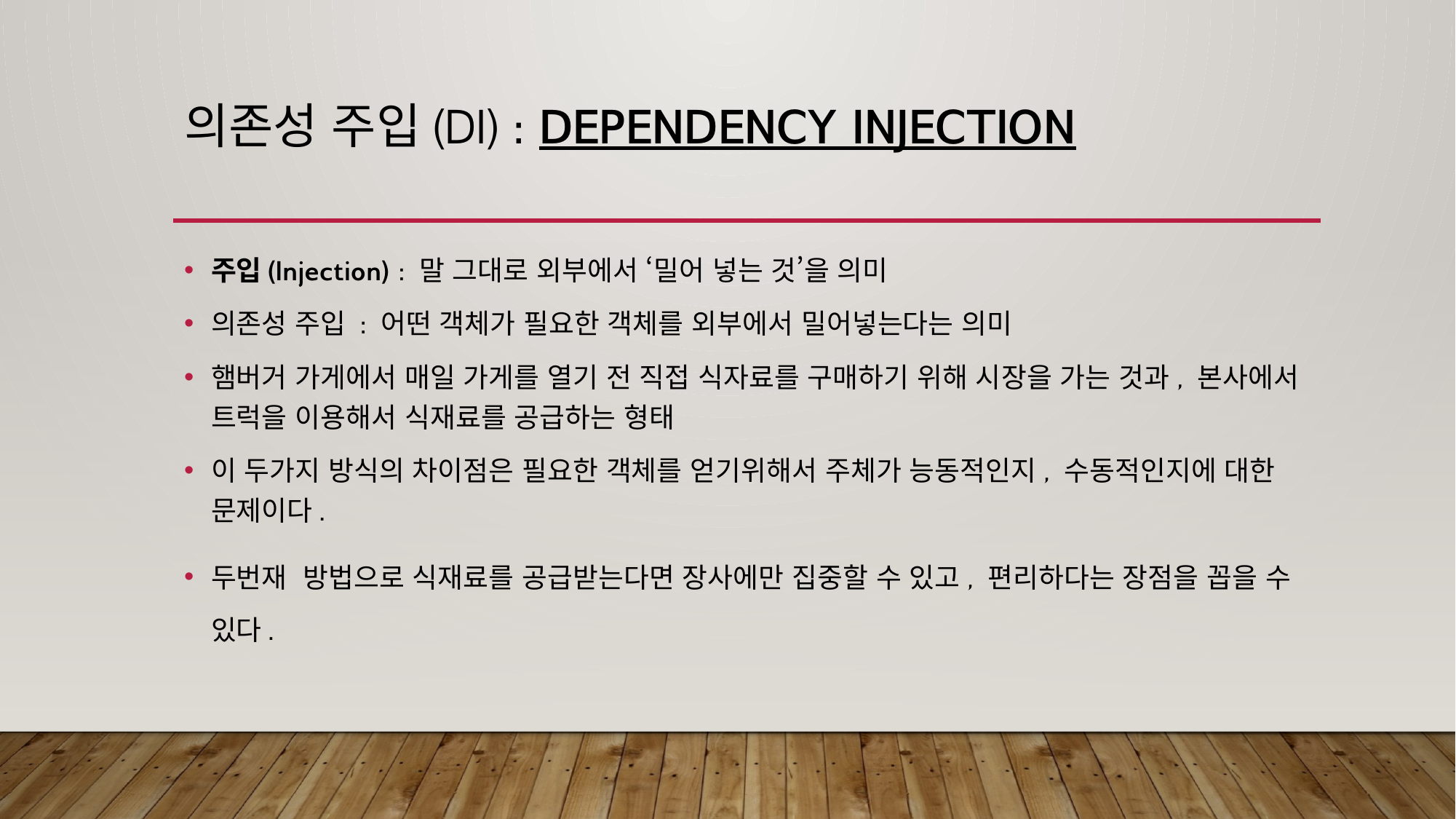

# 의존성 주입(DI) : Dependency Injection
주입(Injection) : 말 그대로 외부에서 ‘밀어 넣는 것’을 의미
의존성 주입 : 어떤 객체가 필요한 객체를 외부에서 밀어넣는다는 의미
햄버거 가게에서 매일 가게를 열기 전 직접 식자료를 구매하기 위해 시장을 가는 것과, 본사에서 트럭을 이용해서 식재료를 공급하는 형태
이 두가지 방식의 차이점은 필요한 객체를 얻기위해서 주체가 능동적인지, 수동적인지에 대한 문제이다.
두번재  방법으로 식재료를 공급받는다면 장사에만 집중할 수 있고, 편리하다는 장점을 꼽을 수 있다.